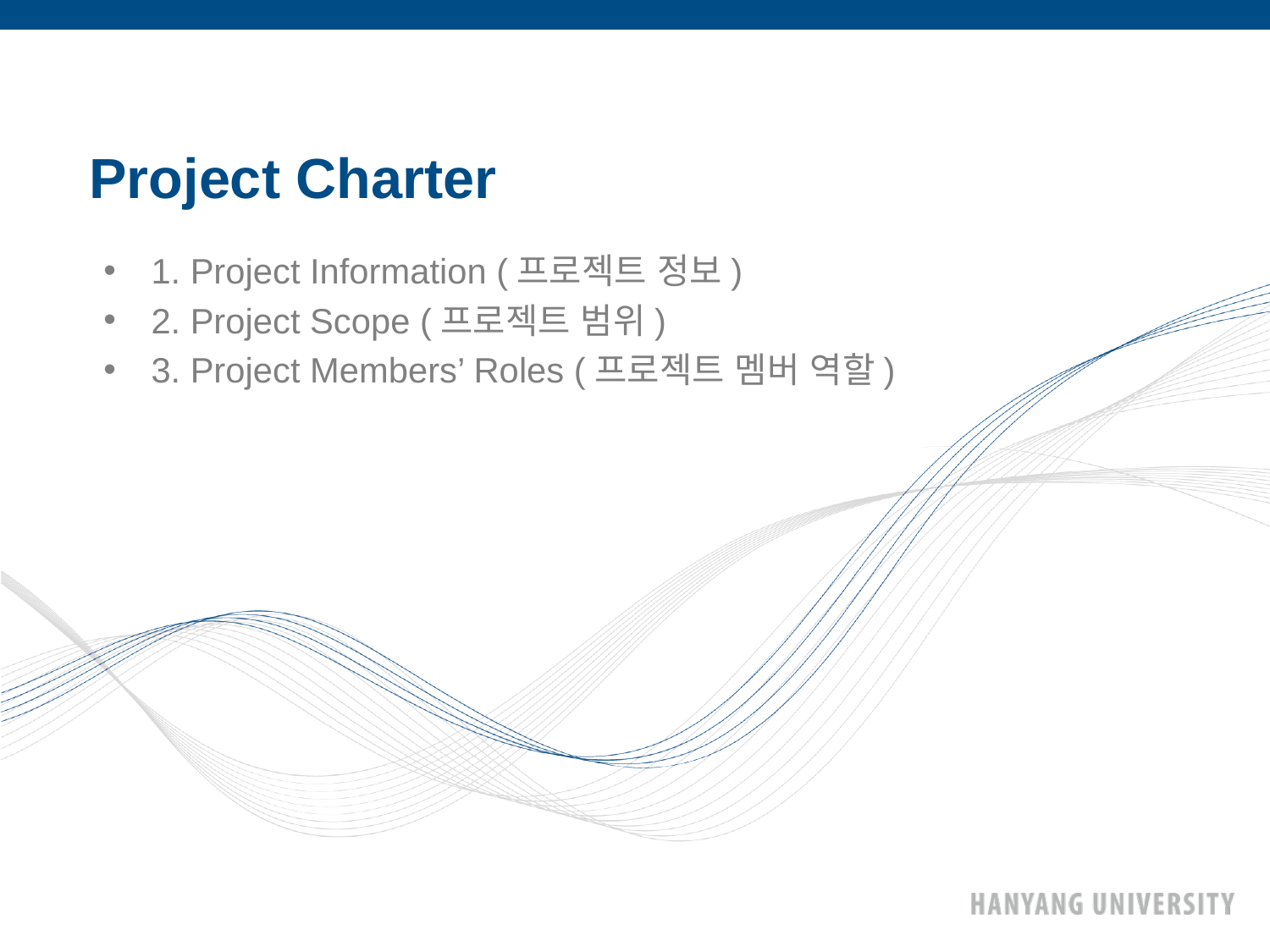

# Project Charter
1. Project Information (프로젝트 정보)
2. Project Scope (프로젝트 범위)
3. Project Members’ Roles (프로젝트 멤버 역할)